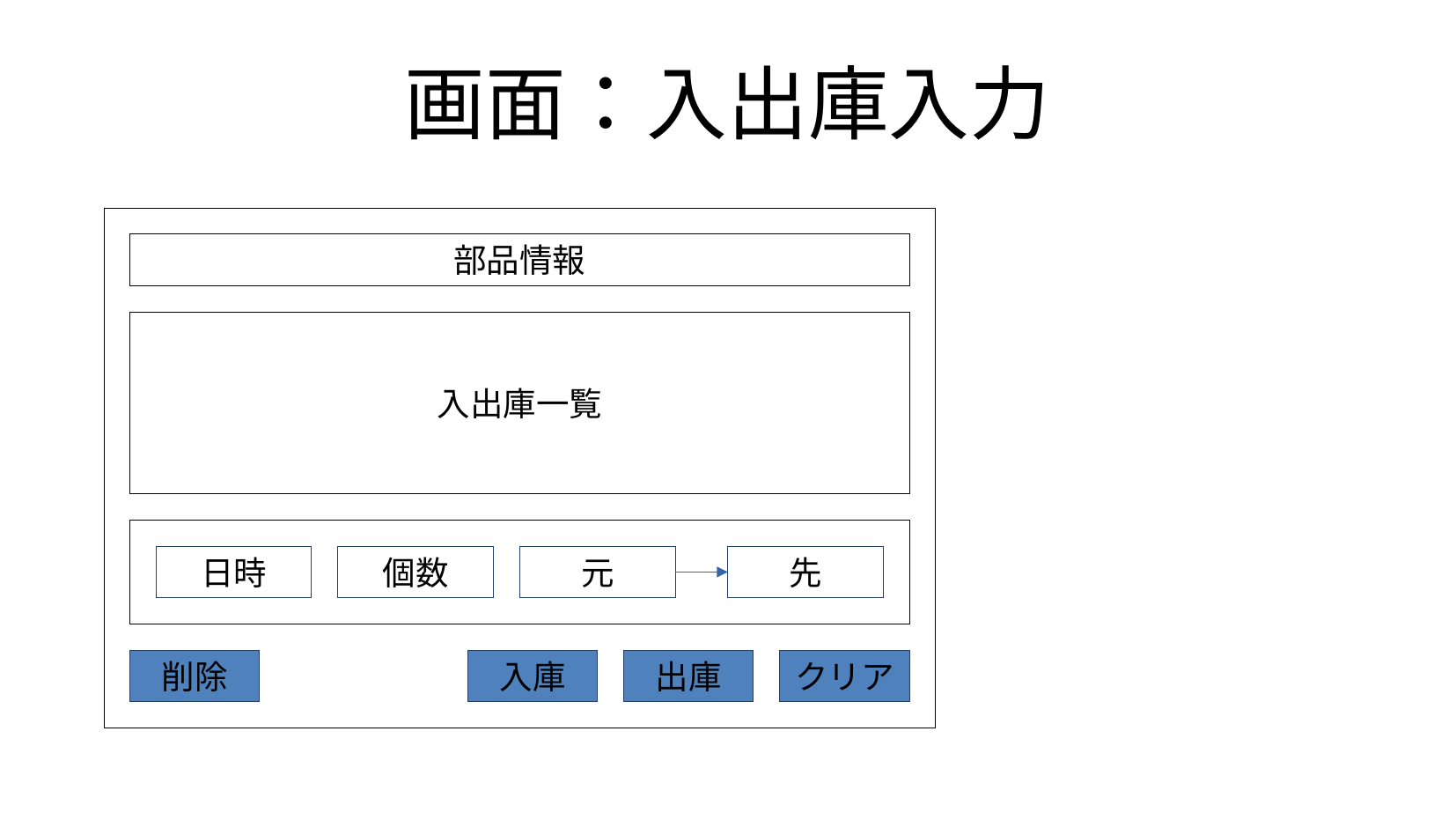

# 画面：入出庫入力

部品情報
入出庫一覧

日時
個数
元
先
削除
入庫
出庫
クリア